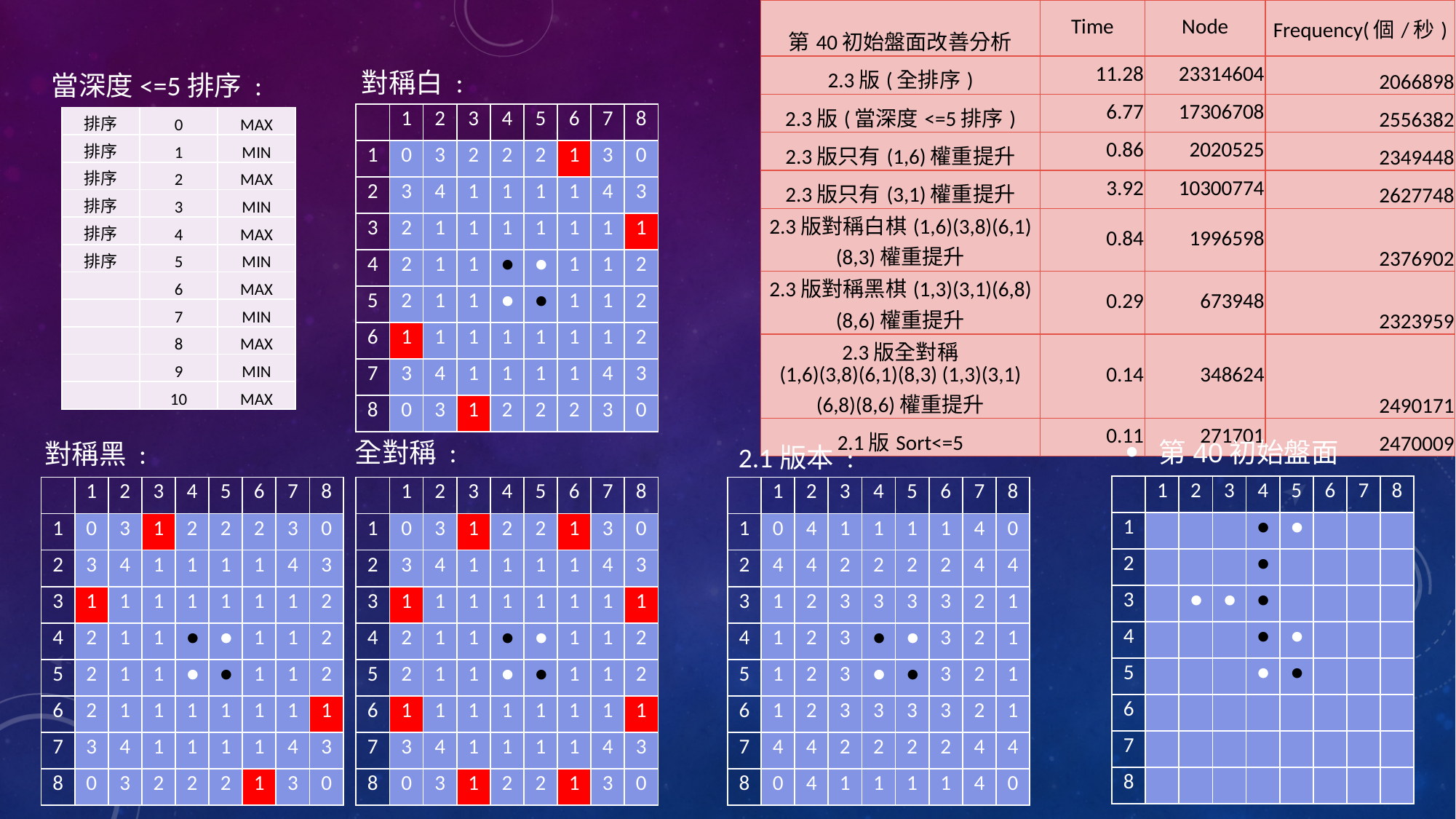

| 第40初始盤面改善分析 | Time | Node | Frequency(個/秒) |
| --- | --- | --- | --- |
| 2.3版(全排序) | 11.28 | 23314604 | 2066898 |
| 2.3版(當深度<=5排序) | 6.77 | 17306708 | 2556382 |
| 2.3版只有(1,6)權重提升 | 0.86 | 2020525 | 2349448 |
| 2.3版只有(3,1)權重提升 | 3.92 | 10300774 | 2627748 |
| 2.3版對稱白棋(1,6)(3,8)(6,1)(8,3)權重提升 | 0.84 | 1996598 | 2376902 |
| 2.3版對稱黑棋(1,3)(3,1)(6,8)(8,6)權重提升 | 0.29 | 673948 | 2323959 |
| 2.3版全對稱 (1,6)(3,8)(6,1)(8,3) (1,3)(3,1)(6,8)(8,6)權重提升 | 0.14 | 348624 | 2490171 |
| 2.1版Sort<=5 | 0.11 | 271701 | 2470009 |
對稱白 :
當深度<=5排序 :
|  | 1 | 2 | 3 | 4 | 5 | 6 | 7 | 8 |
| --- | --- | --- | --- | --- | --- | --- | --- | --- |
| 1 | 0 | 3 | 2 | 2 | 2 | 1 | 3 | 0 |
| 2 | 3 | 4 | 1 | 1 | 1 | 1 | 4 | 3 |
| 3 | 2 | 1 | 1 | 1 | 1 | 1 | 1 | 1 |
| 4 | 2 | 1 | 1 | ● | ● | 1 | 1 | 2 |
| 5 | 2 | 1 | 1 | ● | ● | 1 | 1 | 2 |
| 6 | 1 | 1 | 1 | 1 | 1 | 1 | 1 | 2 |
| 7 | 3 | 4 | 1 | 1 | 1 | 1 | 4 | 3 |
| 8 | 0 | 3 | 1 | 2 | 2 | 2 | 3 | 0 |
| 排序 | 0 | MAX |
| --- | --- | --- |
| 排序 | 1 | MIN |
| 排序 | 2 | MAX |
| 排序 | 3 | MIN |
| 排序 | 4 | MAX |
| 排序 | 5 | MIN |
|  | 6 | MAX |
|  | 7 | MIN |
|  | 8 | MAX |
|  | 9 | MIN |
|  | 10 | MAX |
全對稱 :
第40初始盤面
對稱黑 :
●
2.1版本 :
|  | 1 | 2 | 3 | 4 | 5 | 6 | 7 | 8 |
| --- | --- | --- | --- | --- | --- | --- | --- | --- |
| 1 |  |  |  | ● | ● |  |  |  |
| 2 |  |  |  | ● |  |  |  |  |
| 3 |  | ● | ● | ● |  |  |  |  |
| 4 |  |  |  | ● | ● |  |  |  |
| 5 |  |  |  | ● | ● |  |  |  |
| 6 |  |  |  |  |  |  |  |  |
| 7 |  |  |  |  |  |  |  |  |
| 8 |  |  |  |  |  |  |  |  |
|  | 1 | 2 | 3 | 4 | 5 | 6 | 7 | 8 |
| --- | --- | --- | --- | --- | --- | --- | --- | --- |
| 1 | 0 | 3 | 1 | 2 | 2 | 2 | 3 | 0 |
| 2 | 3 | 4 | 1 | 1 | 1 | 1 | 4 | 3 |
| 3 | 1 | 1 | 1 | 1 | 1 | 1 | 1 | 2 |
| 4 | 2 | 1 | 1 | ● | ● | 1 | 1 | 2 |
| 5 | 2 | 1 | 1 | ● | ● | 1 | 1 | 2 |
| 6 | 2 | 1 | 1 | 1 | 1 | 1 | 1 | 1 |
| 7 | 3 | 4 | 1 | 1 | 1 | 1 | 4 | 3 |
| 8 | 0 | 3 | 2 | 2 | 2 | 1 | 3 | 0 |
|  | 1 | 2 | 3 | 4 | 5 | 6 | 7 | 8 |
| --- | --- | --- | --- | --- | --- | --- | --- | --- |
| 1 | 0 | 3 | 1 | 2 | 2 | 1 | 3 | 0 |
| 2 | 3 | 4 | 1 | 1 | 1 | 1 | 4 | 3 |
| 3 | 1 | 1 | 1 | 1 | 1 | 1 | 1 | 1 |
| 4 | 2 | 1 | 1 | ● | ● | 1 | 1 | 2 |
| 5 | 2 | 1 | 1 | ● | ● | 1 | 1 | 2 |
| 6 | 1 | 1 | 1 | 1 | 1 | 1 | 1 | 1 |
| 7 | 3 | 4 | 1 | 1 | 1 | 1 | 4 | 3 |
| 8 | 0 | 3 | 1 | 2 | 2 | 1 | 3 | 0 |
|  | 1 | 2 | 3 | 4 | 5 | 6 | 7 | 8 |
| --- | --- | --- | --- | --- | --- | --- | --- | --- |
| 1 | 0 | 4 | 1 | 1 | 1 | 1 | 4 | 0 |
| 2 | 4 | 4 | 2 | 2 | 2 | 2 | 4 | 4 |
| 3 | 1 | 2 | 3 | 3 | 3 | 3 | 2 | 1 |
| 4 | 1 | 2 | 3 | ● | ● | 3 | 2 | 1 |
| 5 | 1 | 2 | 3 | ● | ● | 3 | 2 | 1 |
| 6 | 1 | 2 | 3 | 3 | 3 | 3 | 2 | 1 |
| 7 | 4 | 4 | 2 | 2 | 2 | 2 | 4 | 4 |
| 8 | 0 | 4 | 1 | 1 | 1 | 1 | 4 | 0 |